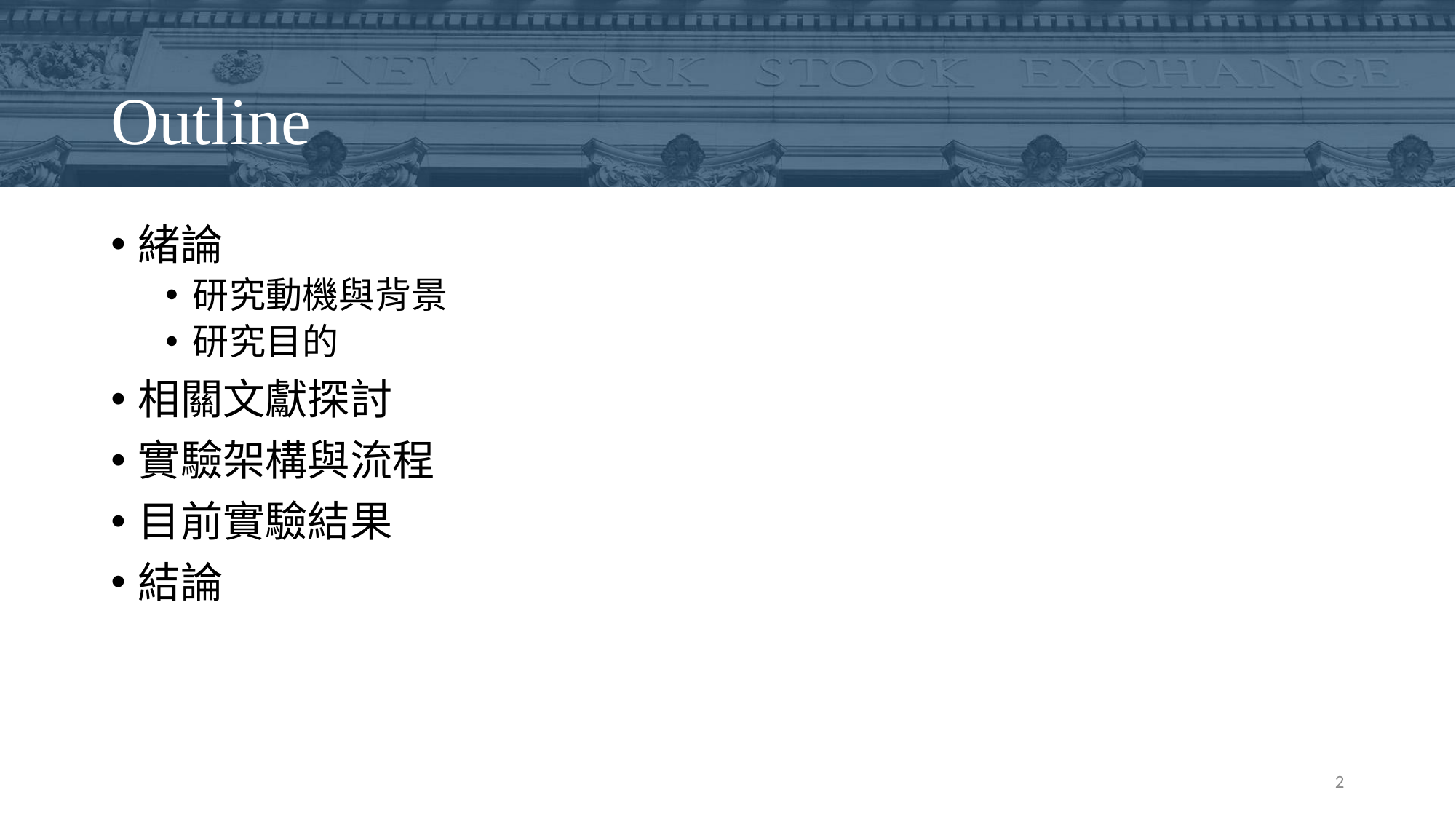

# Outline
緒論
研究動機與背景
研究目的
相關文獻探討
實驗架構與流程
目前實驗結果
結論
2